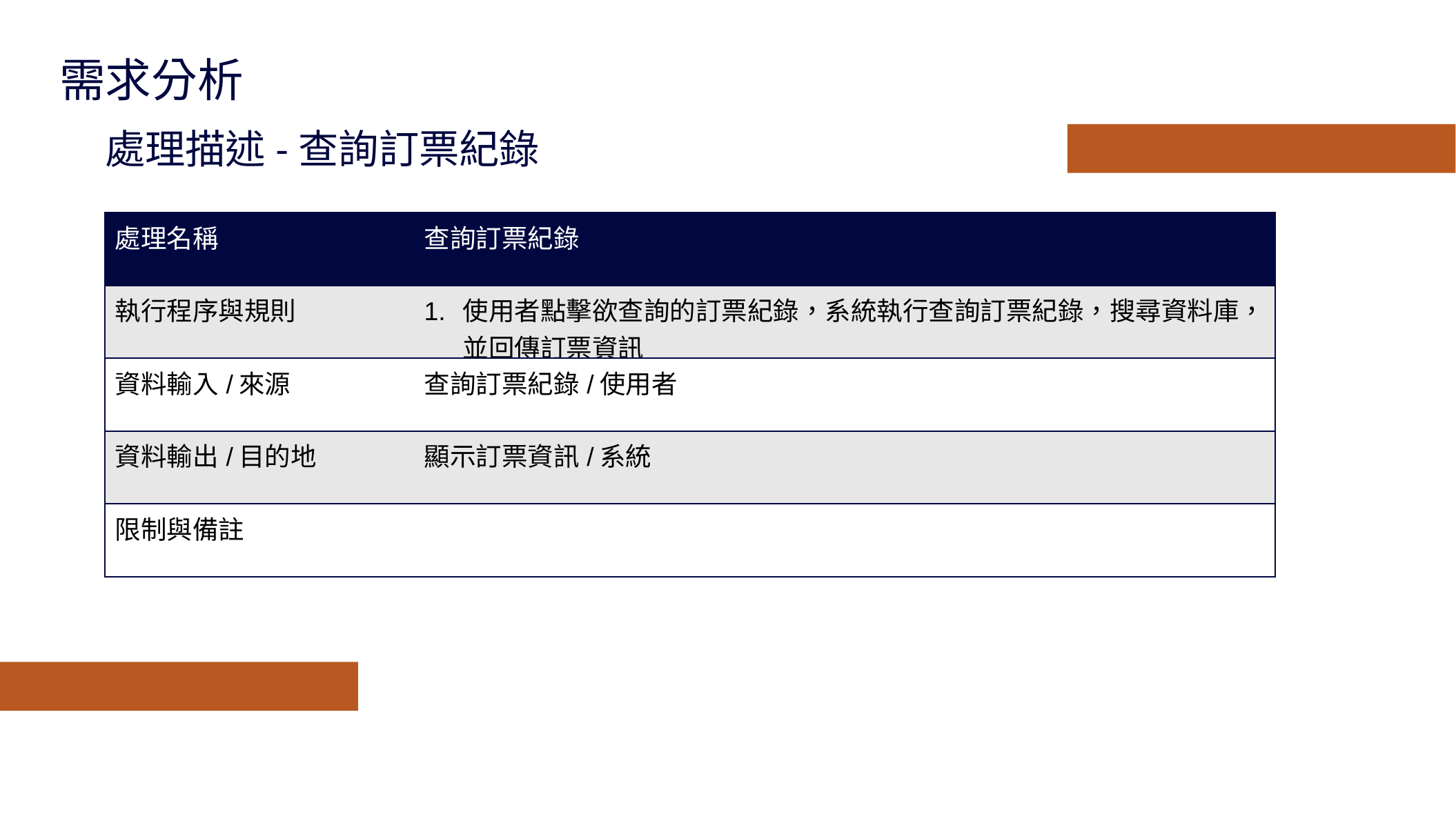

需求分析
處理描述-查詢訂票紀錄

| 處理名稱 | 查詢訂票紀錄 |
| --- | --- |
| 執行程序與規則 | 使用者點擊欲查詢的訂票紀錄，系統執行查詢訂票紀錄，搜尋資料庫，並回傳訂票資訊 |
| 資料輸入/來源 | 查詢訂票紀錄/使用者 |
| 資料輸出/目的地 | 顯示訂票資訊/系統 |
| 限制與備註 |  |